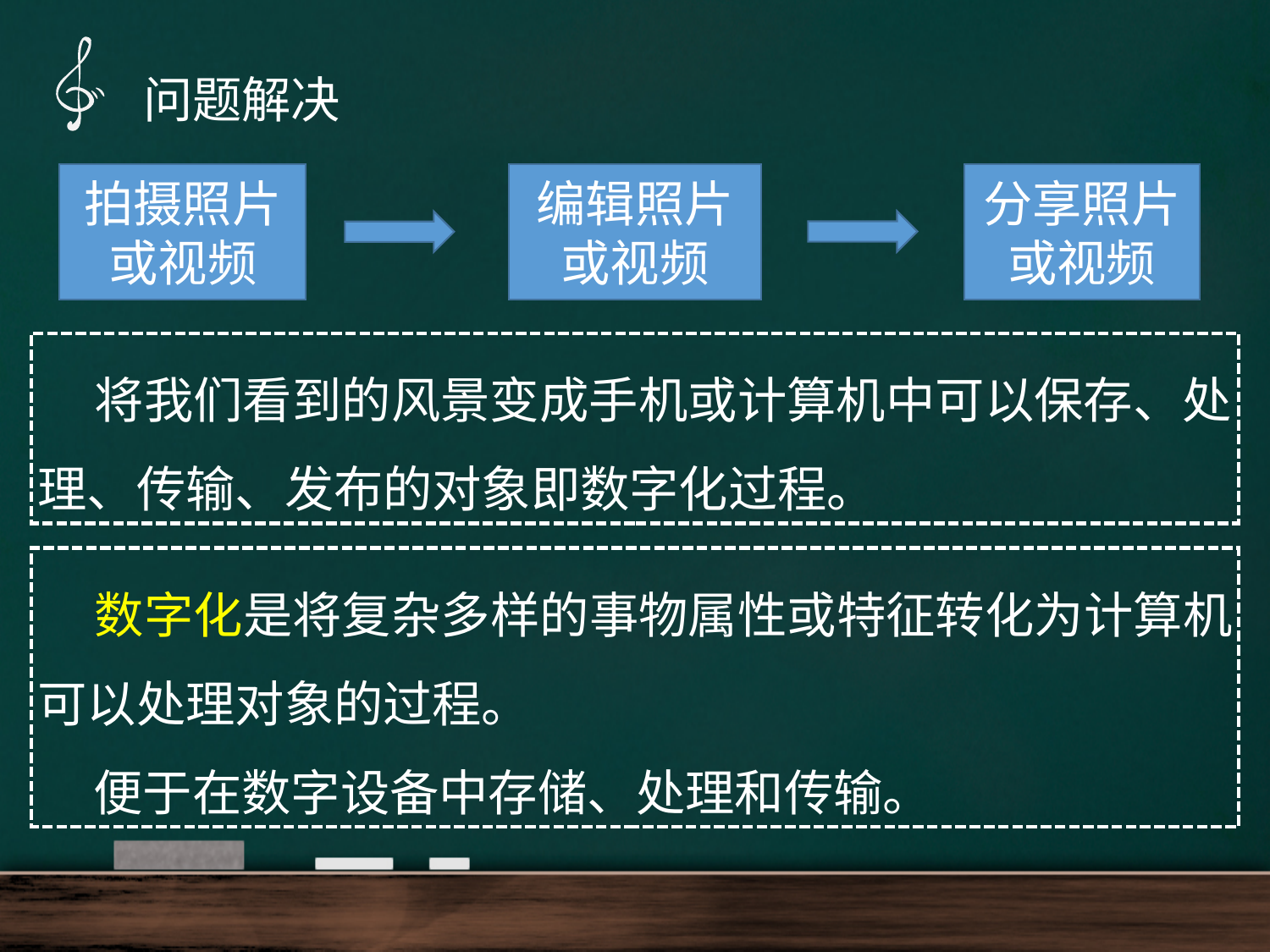

问题解决
拍摄照片
或视频
编辑照片
或视频
分享照片
或视频

    将我们看到的风景变成手机或计算机中可以保存、处理、传输、发布的对象即数字化过程。
    数字化是将复杂多样的事物属性或特征转化为计算机可以处理对象的过程。
    便于在数字设备中存储、处理和传输。